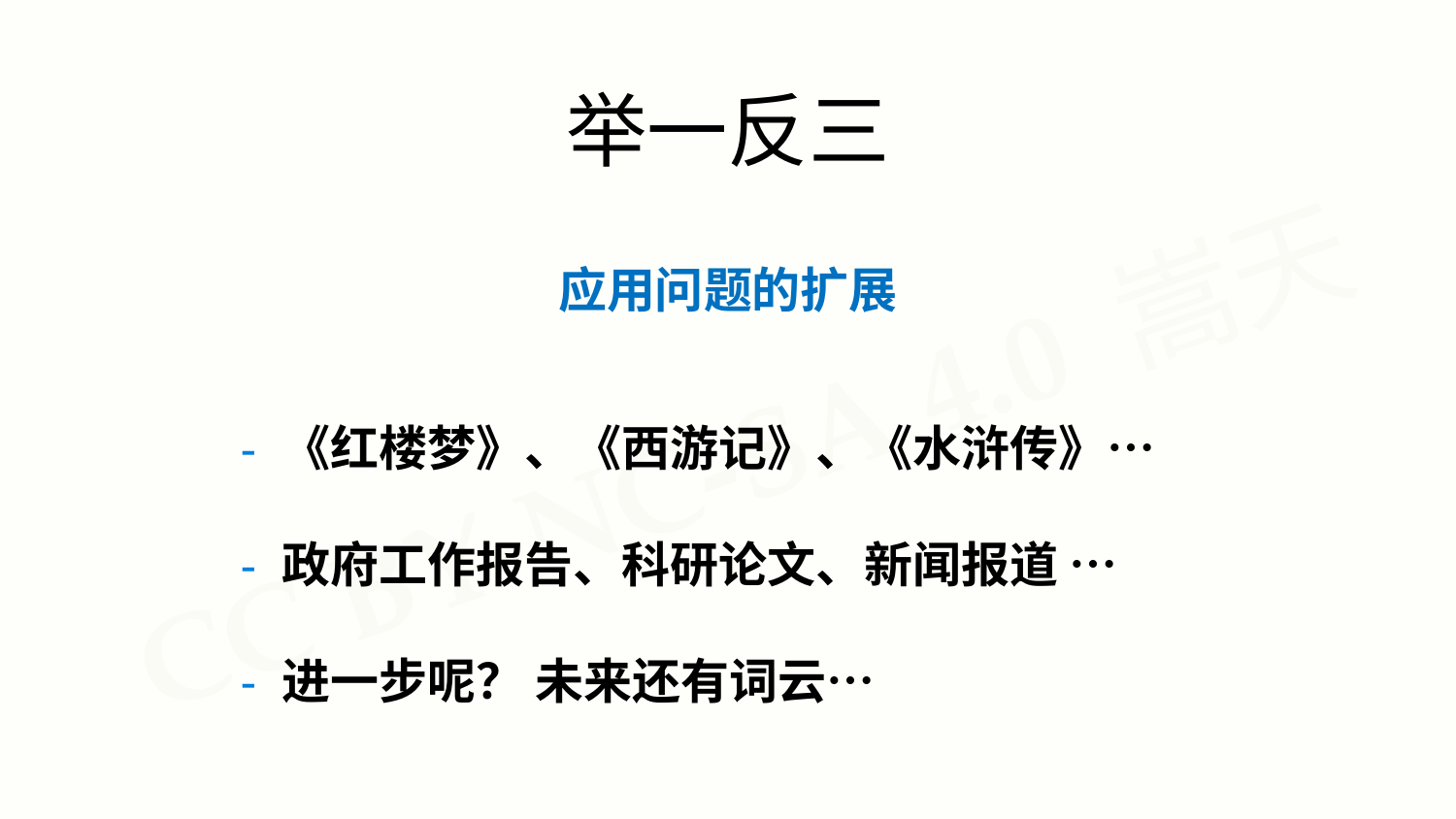

举一反三
应用问题的扩展
            - 《红楼梦》、《西游记》、《水浒传》…
            - 政府工作报告、科研论文、新闻报道 …
            - 进一步呢？ 未来还有词云…